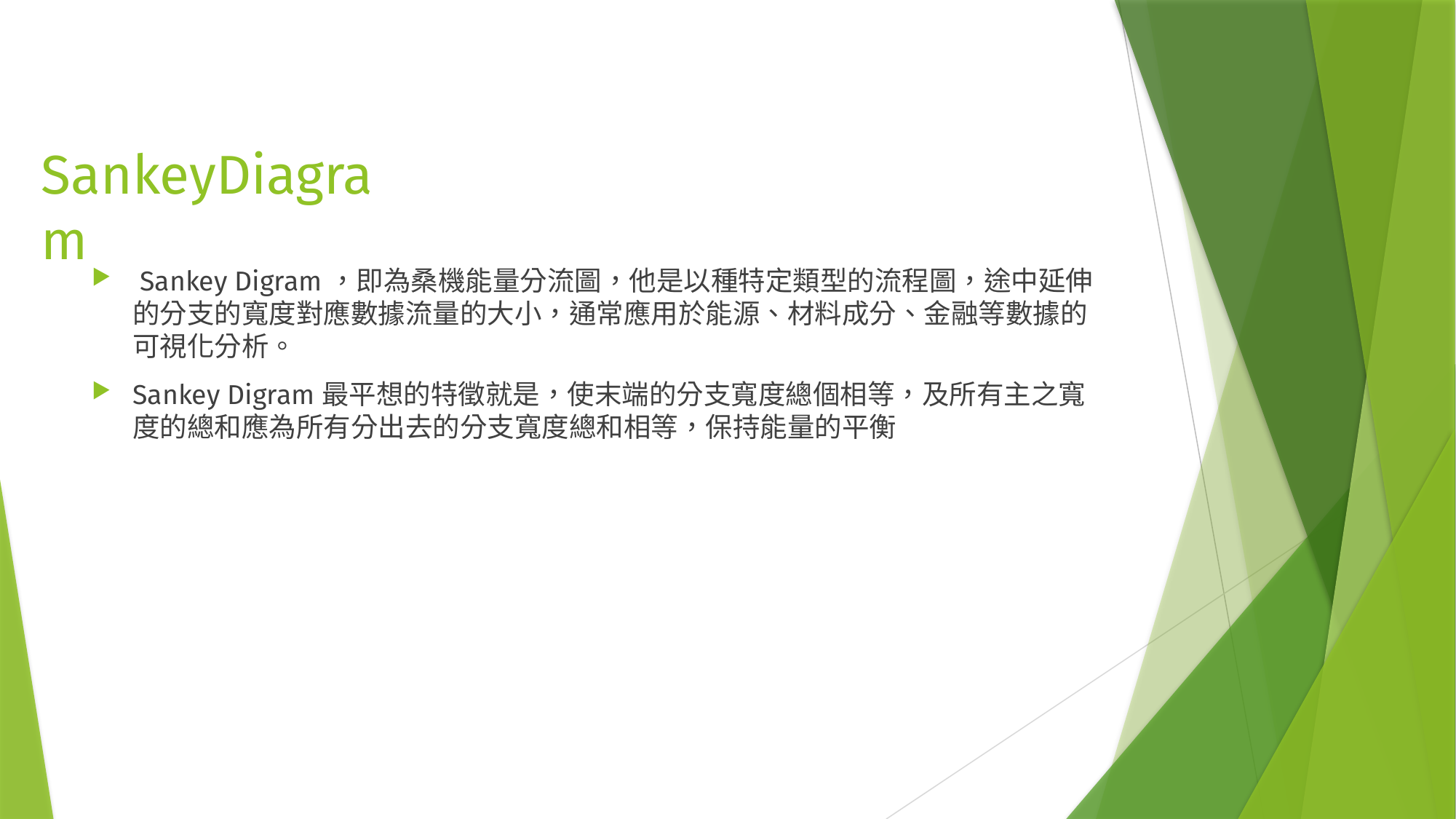

# SankeyDiagram
 Sankey Digram，即為桑機能量分流圖，他是以種特定類型的流程圖，途中延伸的分支的寬度對應數據流量的大小，通常應用於能源、材料成分、金融等數據的可視化分析。
Sankey Digram最平想的特徵就是，使末端的分支寬度總個相等，及所有主之寬度的總和應為所有分出去的分支寬度總和相等，保持能量的平衡